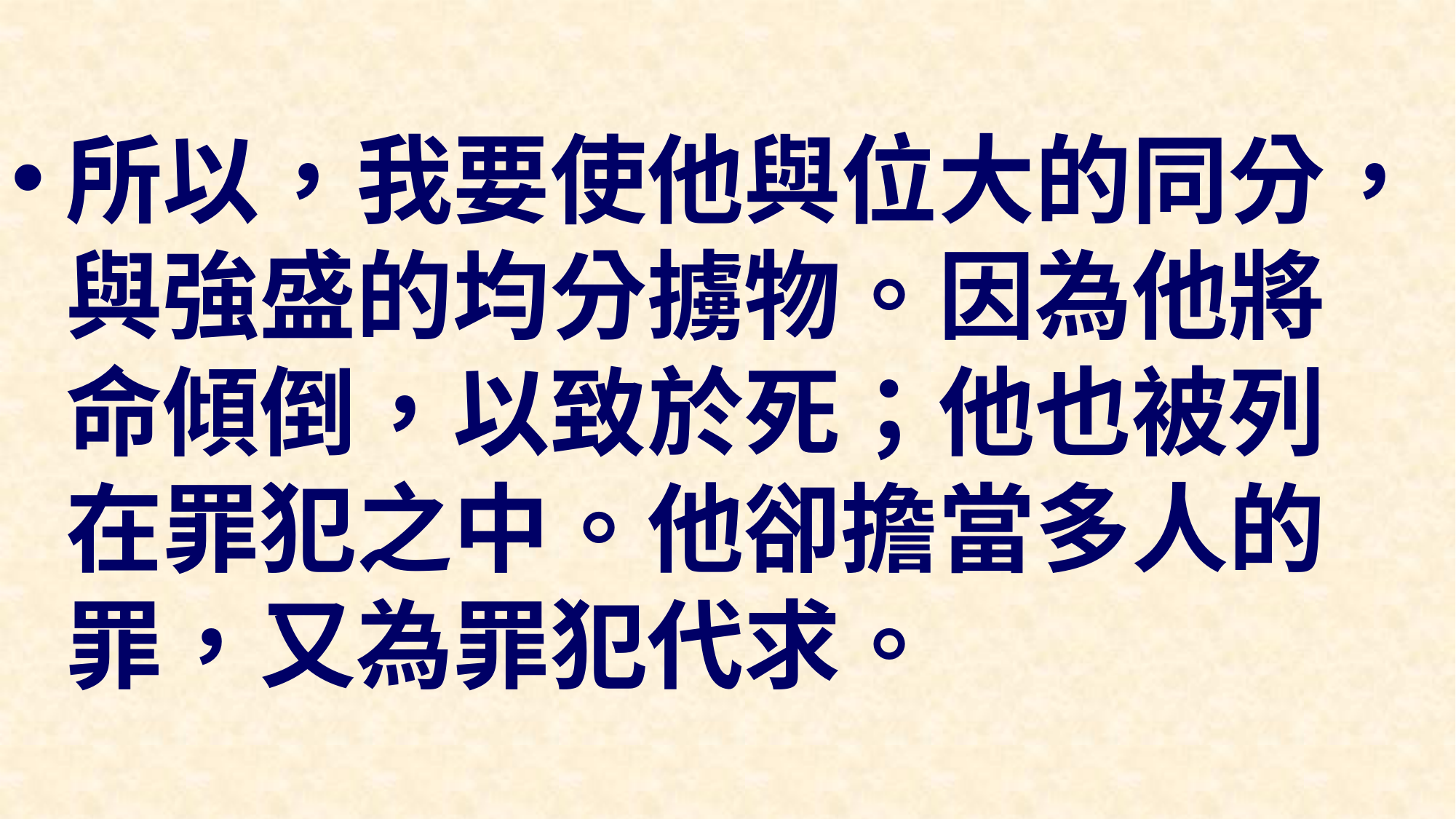

所以，我要使他與位大的同分，與強盛的均分擄物。因為他將命傾倒，以致於死；他也被列在罪犯之中。他卻擔當多人的罪，又為罪犯代求。